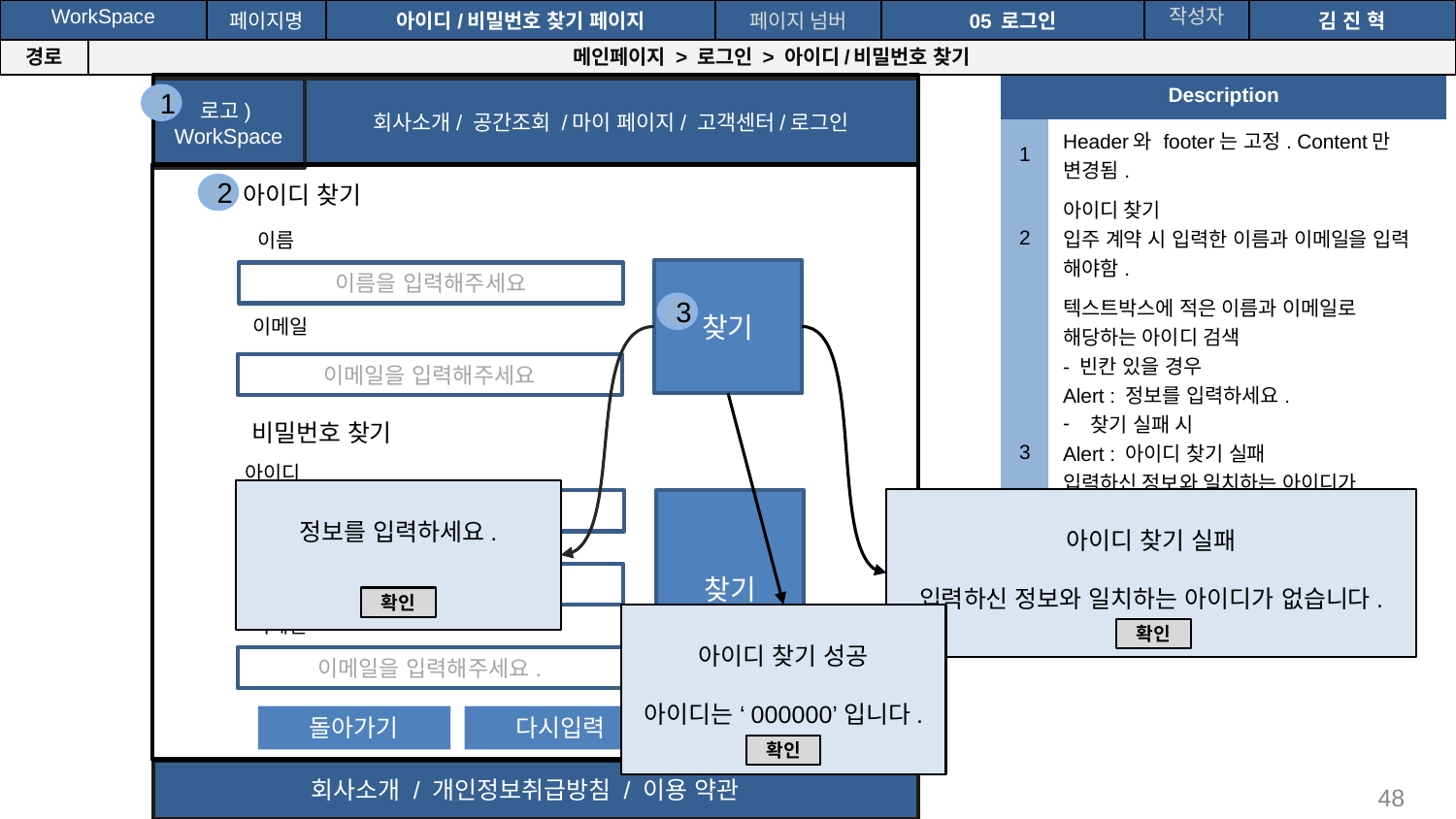

공간(오피스) 대여 시스템
| WorkSpace |  | 페이지명 | 아이디/비밀번호 찾기 페이지 | 페이지 넘버 | 05 로그인 | 작성자 | 김 진 혁 |
| --- | --- | --- | --- | --- | --- | --- | --- |
| 경로 | 메인페이지 > 로그인 > 아이디/비밀번호 찾기 |  |  |  |  |  |  |
| Description |  |
| --- | --- |
| 1 | Header와 footer는 고정. Content만 변경됨. |
| 2 | 아이디 찾기 입주 계약 시 입력한 이름과 이메일을 입력 해야함. |
| 3 | 텍스트박스에 적은 이름과 이메일로 해당하는 아이디 검색 - 빈칸 있을 경우 Alert : 정보를 입력하세요. 찾기 실패 시 Alert : 아이디 찾기 실패 입력하신 정보와 일치하는 아이디가 없습니다. - 찾기 성공 시 Alert : 아이디 찾기 성공 아이디는 000000입니다. |

회사소개/ 공간조회 /마이 페이지/ 고객센터/로그인
로고)
WorkSpace
회사소개 / 개인정보취급방침 / 이용 약관
1

아이디 찾기
2
이름
찾기
이름을 입력해주세요
3
이메일
이메일을 입력해주세요
비밀번호 찾기
아이디
정보를 입력하세요.

아이디 찾기 실패
입력하신 정보와 일치하는 아이디가 없습니다.
찾기
아이디를 입력해주세요.
이름
이름을 입력해주세요.
확인
아이디 찾기 성공
아이디는 ‘000000’입니다.
이메일
확인
이메일을 입력해주세요.
돌아가기
다시입력
확인
48